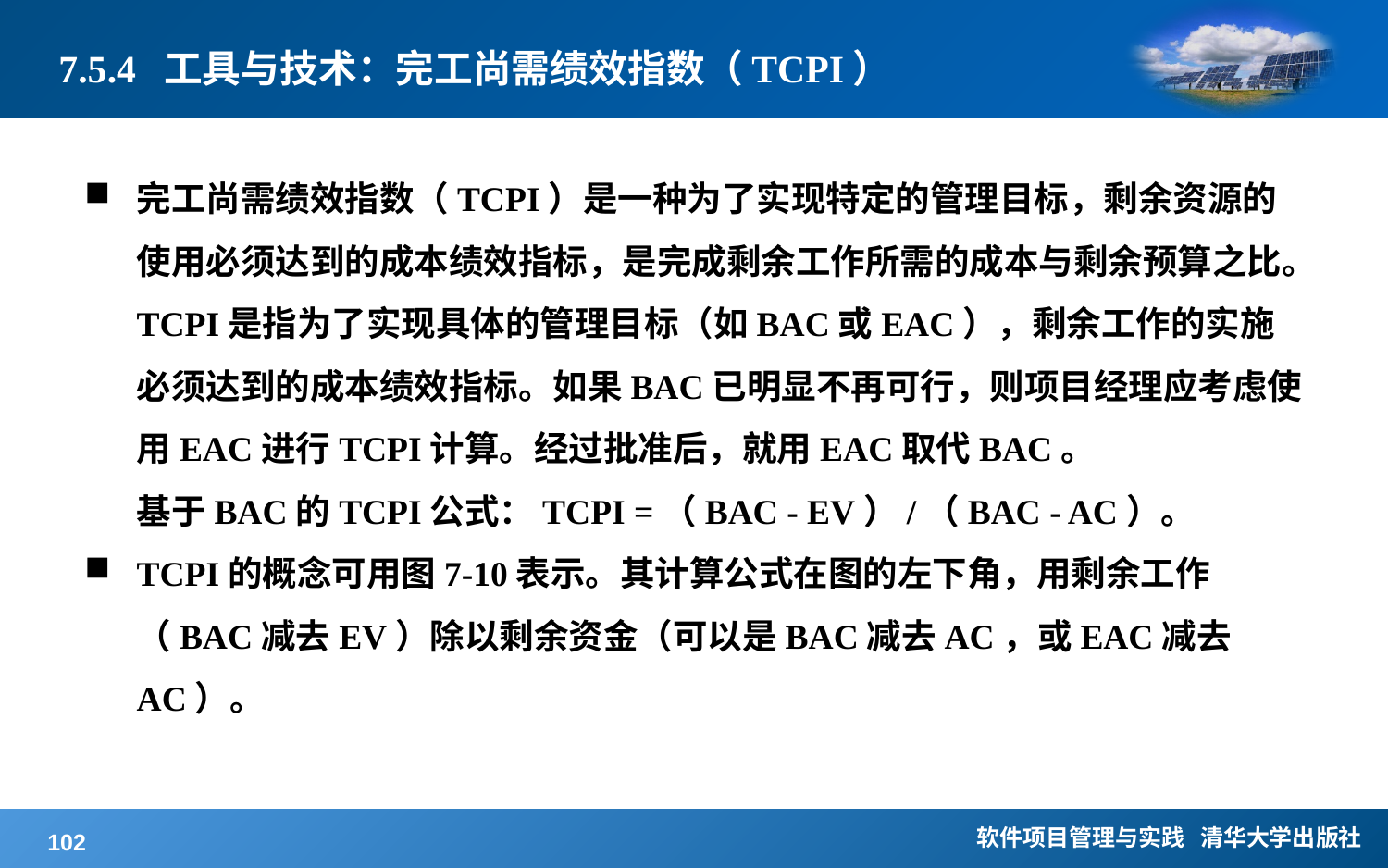

# 7.5.4  工具与技术：完工尚需绩效指数（TCPI）
完工尚需绩效指数（TCPI）是一种为了实现特定的管理目标，剩余资源的使用必须达到的成本绩效指标，是完成剩余工作所需的成本与剩余预算之比。TCPI是指为了实现具体的管理目标（如BAC或EAC），剩余工作的实施必须达到的成本绩效指标。如果BAC已明显不再可行，则项目经理应考虑使用EAC进行TCPI计算。经过批准后，就用EAC取代BAC。
基于BAC的TCPI公式：TCPI =（BAC - EV）/（BAC - AC）。
TCPI的概念可用图7-10表示。其计算公式在图的左下角，用剩余工作（BAC减去EV）除以剩余资金（可以是BAC减去AC，或EAC减去AC）。